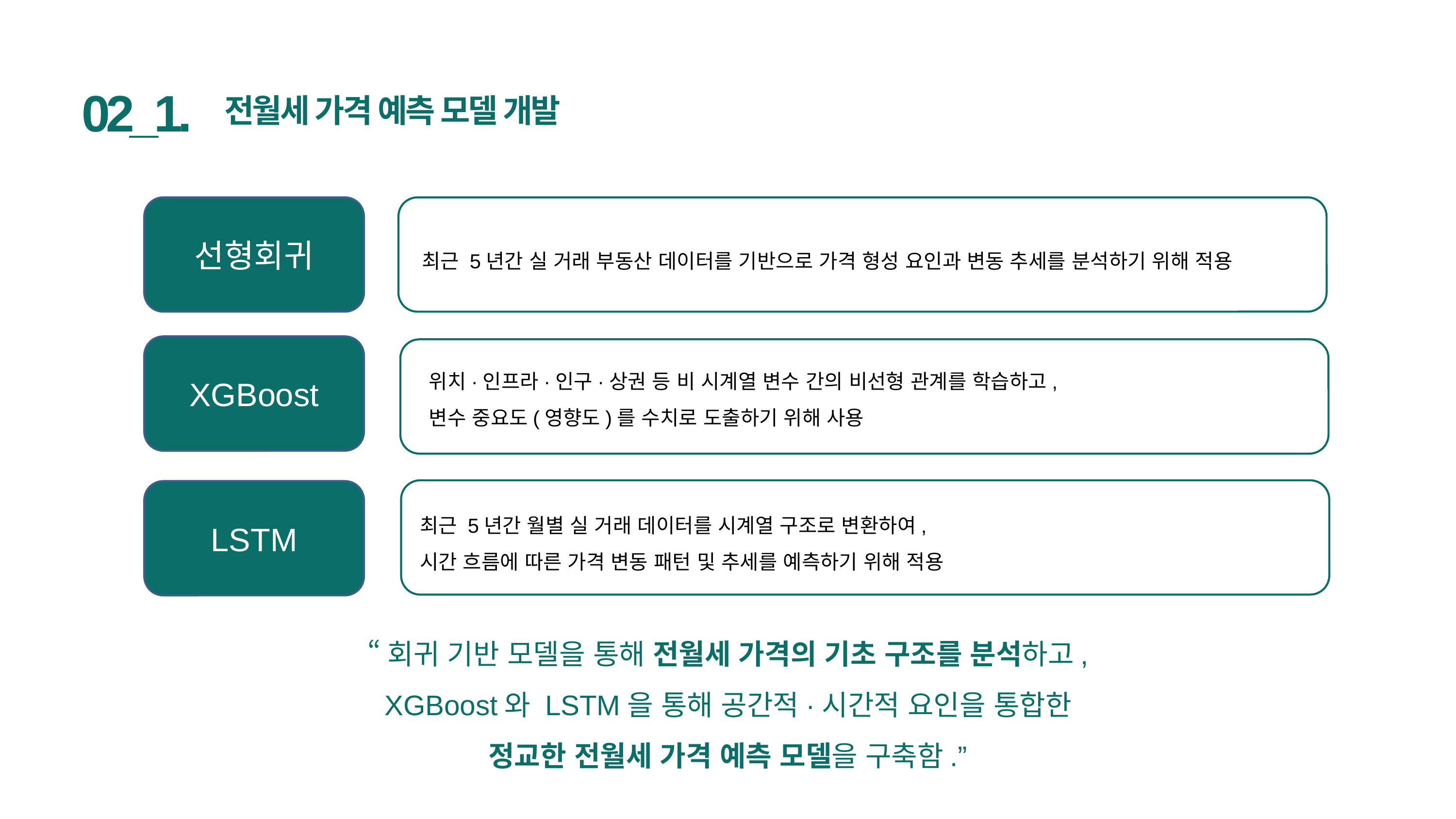

02_1.
전월세 가격 예측 모델 개발

선형회귀
최근 5년간 실 거래 부동산 데이터를 기반으로 가격 형성 요인과 변동 추세를 분석하기 위해 적용
XGBoost

위치·인프라·인구·상권 등 비 시계열 변수 간의 비선형 관계를 학습하고,                                         변수 중요도(영향도)를 수치로 도출하기 위해 사용

LSTM
최근 5년간 월별 실 거래 데이터를 시계열 구조로 변환하여,                                                             시간 흐름에 따른 가격 변동 패턴 및 추세를 예측하기 위해 적용
“회귀 기반 모델을 통해 전월세 가격의 기초 구조를 분석하고,
XGBoost와 LSTM을 통해 공간적·시간적 요인을 통합한
정교한 전월세 가격 예측 모델을 구축함.”